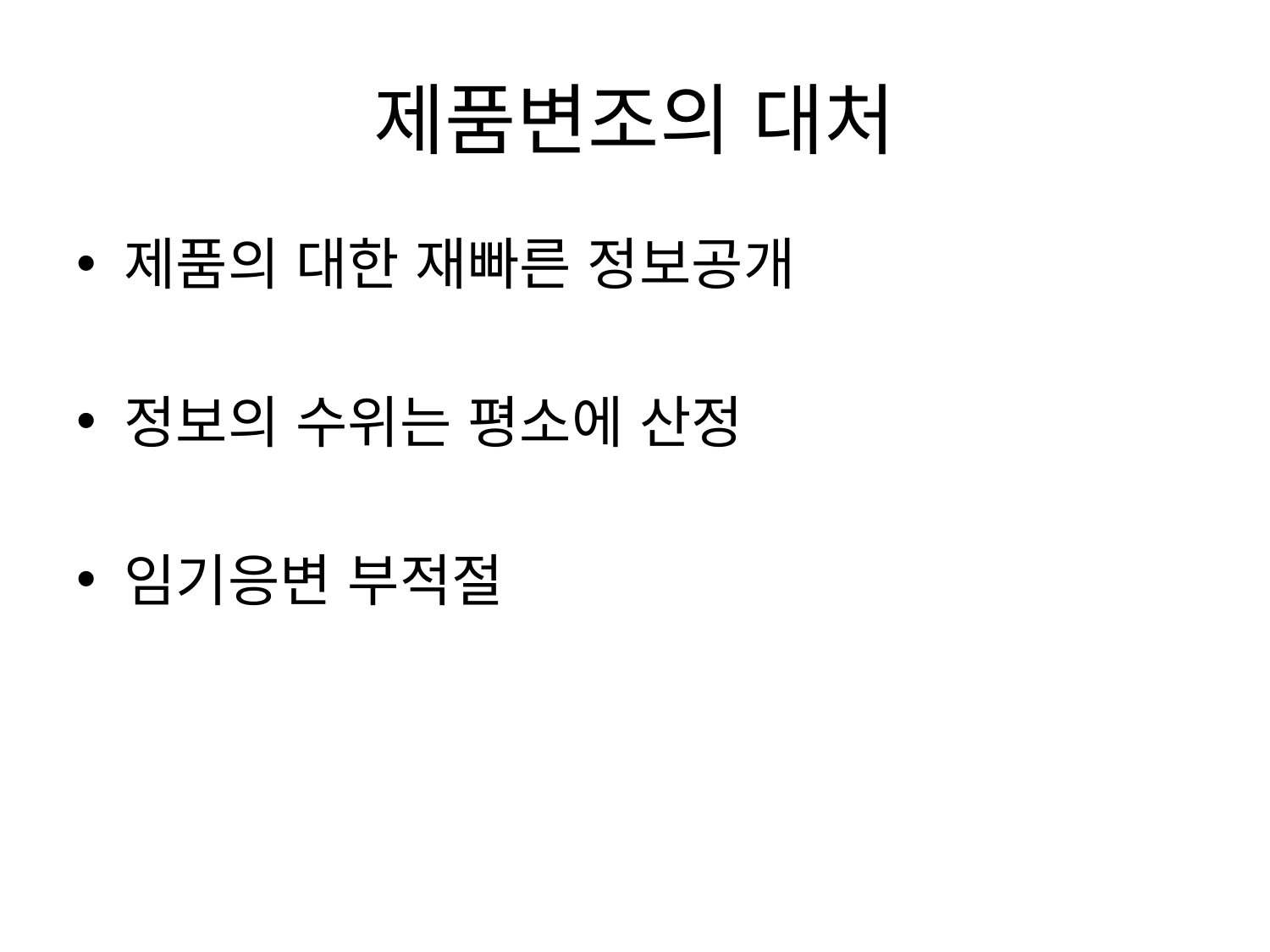

# 제품변조의 대처
제품의 대한 재빠른 정보공개

정보의 수위는 평소에 산정

임기응변 부적절